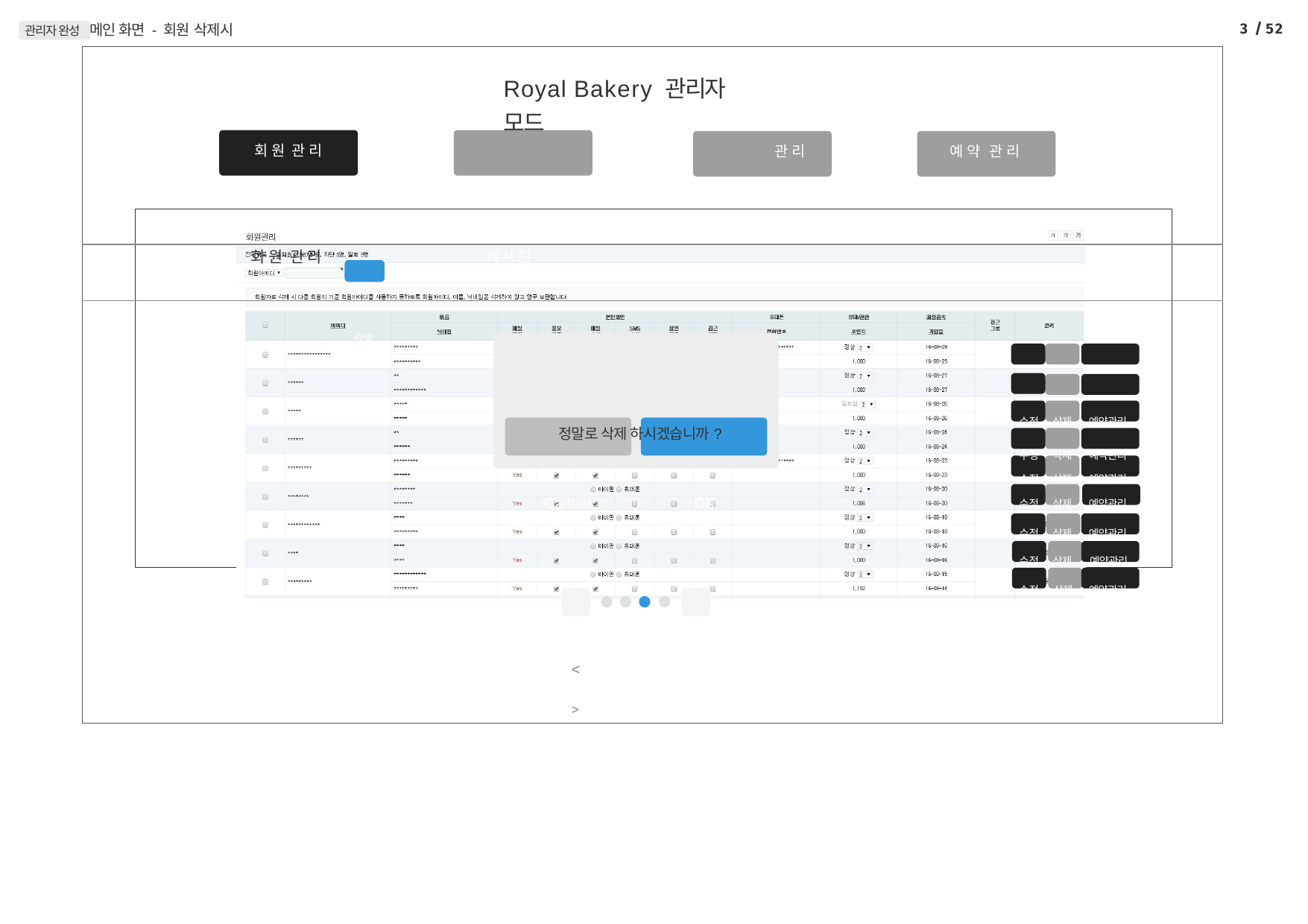

3 / 52
관리자 완성    메인 화면 - 회원 삭제시
| 회 원 | 관 리 |  | Royal Bakery 관리자 모드 제 품 관 리 게 시 판 | 관 리 | 예 약 | 관 리 |  |  |
| --- | --- | --- | --- | --- | --- | --- | --- | --- |
| 회 원 | 관 리 |  |  |  |  |  |  |  |
|  |  | 검색 |  |  |  |  |  |  |
|  |  |  |  | 수정 |  |  | 삭제 | 예약관리 |
|  |  |  | 정말로 삭제 하시겠습니까? |  |  |  |  |  |
|  |  |  |  | 수정 |  |  | 삭제 | 예약관리 |
|  |  |  |  | 수정 |  |  | 삭제 | 예약관리 |
|  |  |  | Cancel OK | 수정 |  |  | 삭제 | 예약관리 |
|  |  |  |  | 수정 |  |  | 삭제 | 예약관리 |
|  |  |  |  | 수정 |  |  | 삭제 | 예약관리 |
|  |  |  |  | 수정 |  |  | 삭제 | 예약관리 |
|  |  |  |  | 수정 |  |  | 삭제 | 예약관리 |
|  |  |  |  | 수정 |  |  | 삭제 | 예약관리 |
|  |  |  | < > |  |  |  |  |  |